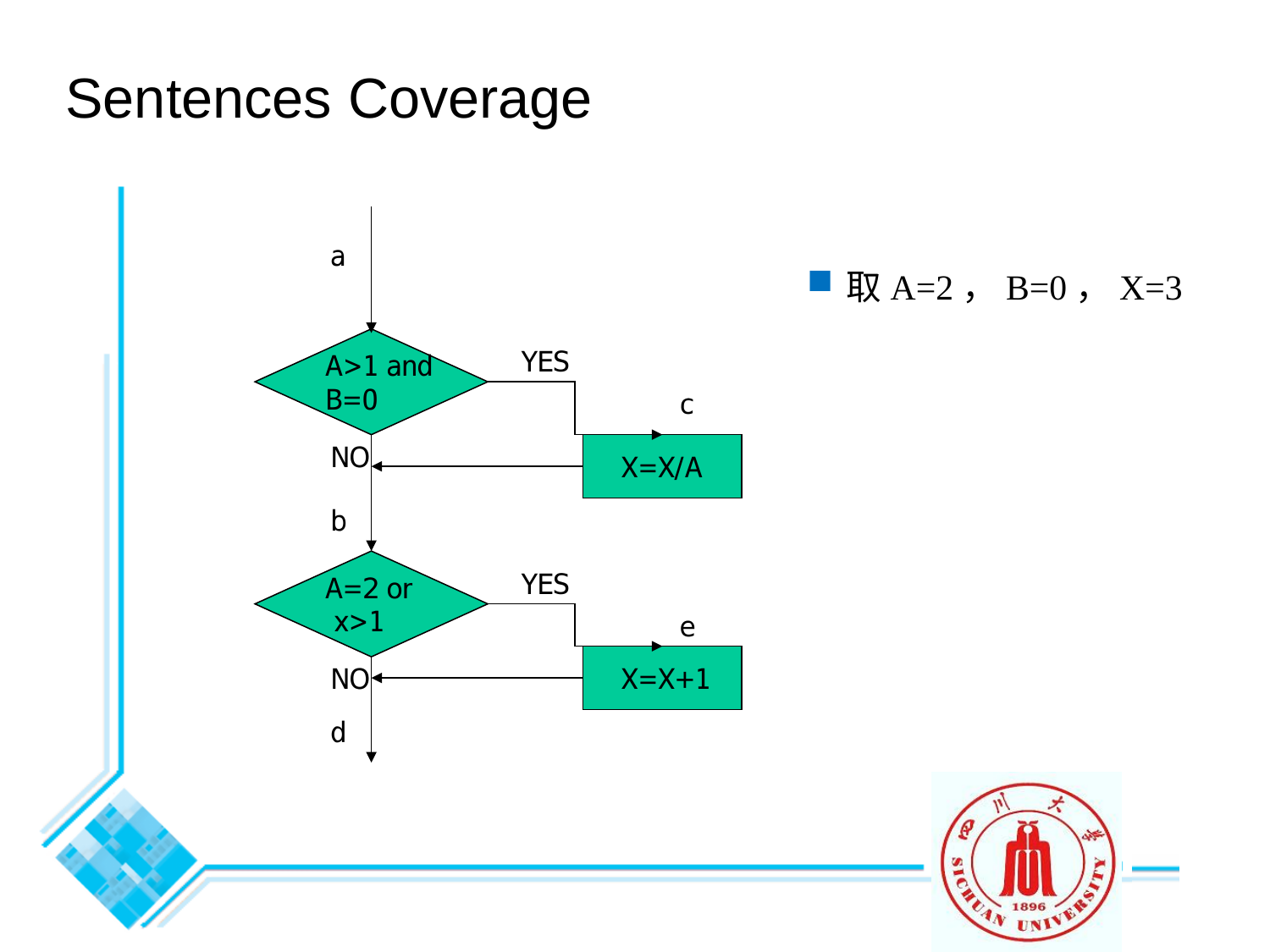

# Sentences Coverage
a
A>1 and
B=0
YES
c
NO
   X=X/A
b
A=2 or
 x>1
YES
e
   X=X+1
NO
d
取A=2，B=0，X=3